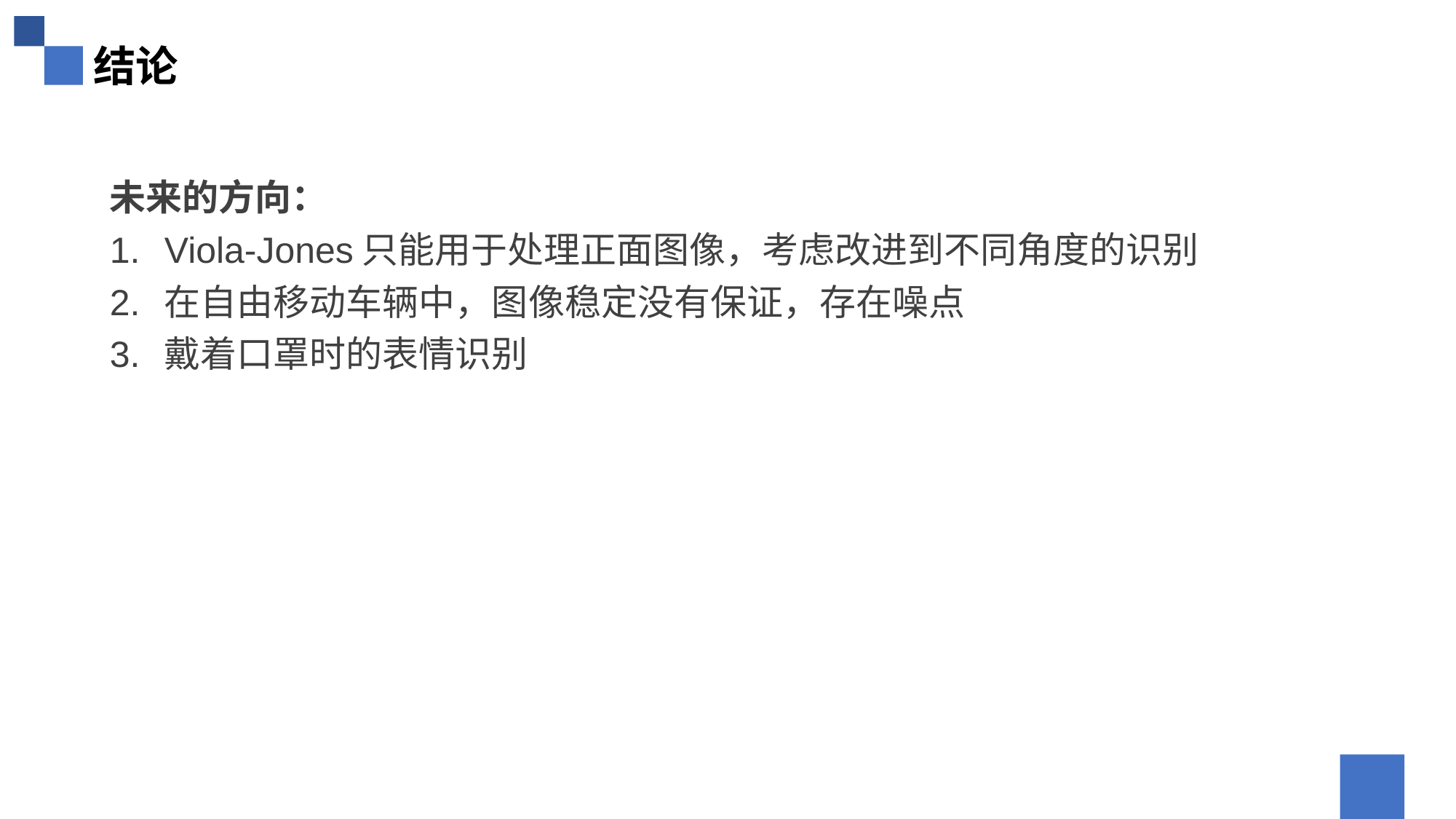

结论
未来的方向：
Viola-Jones只能用于处理正面图像，考虑改进到不同角度的识别
在自由移动车辆中，图像稳定没有保证，存在噪点
戴着口罩时的表情识别